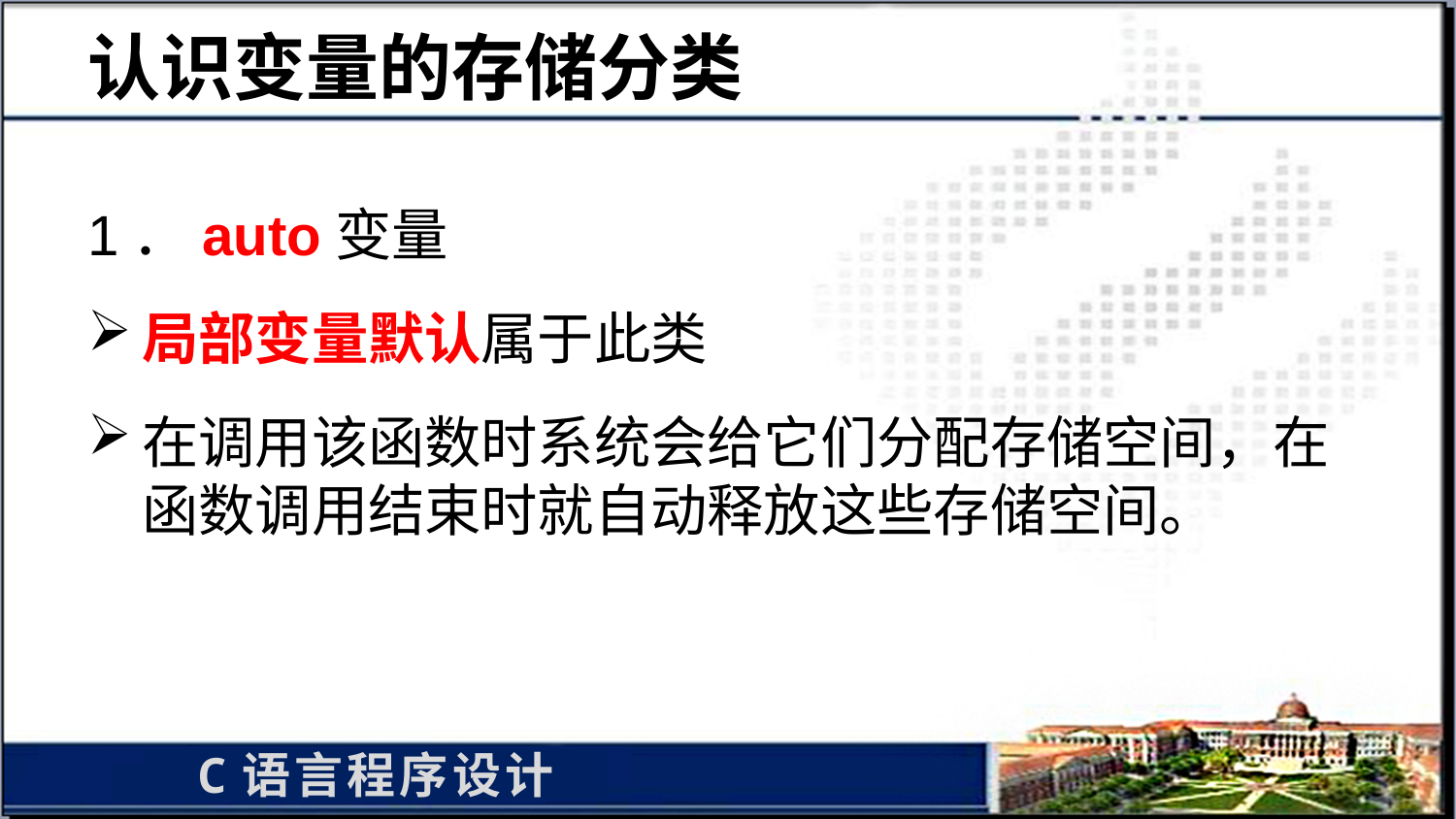

# 认识变量的存储分类
1．auto变量
局部变量默认属于此类
在调用该函数时系统会给它们分配存储空间，在函数调用结束时就自动释放这些存储空间。